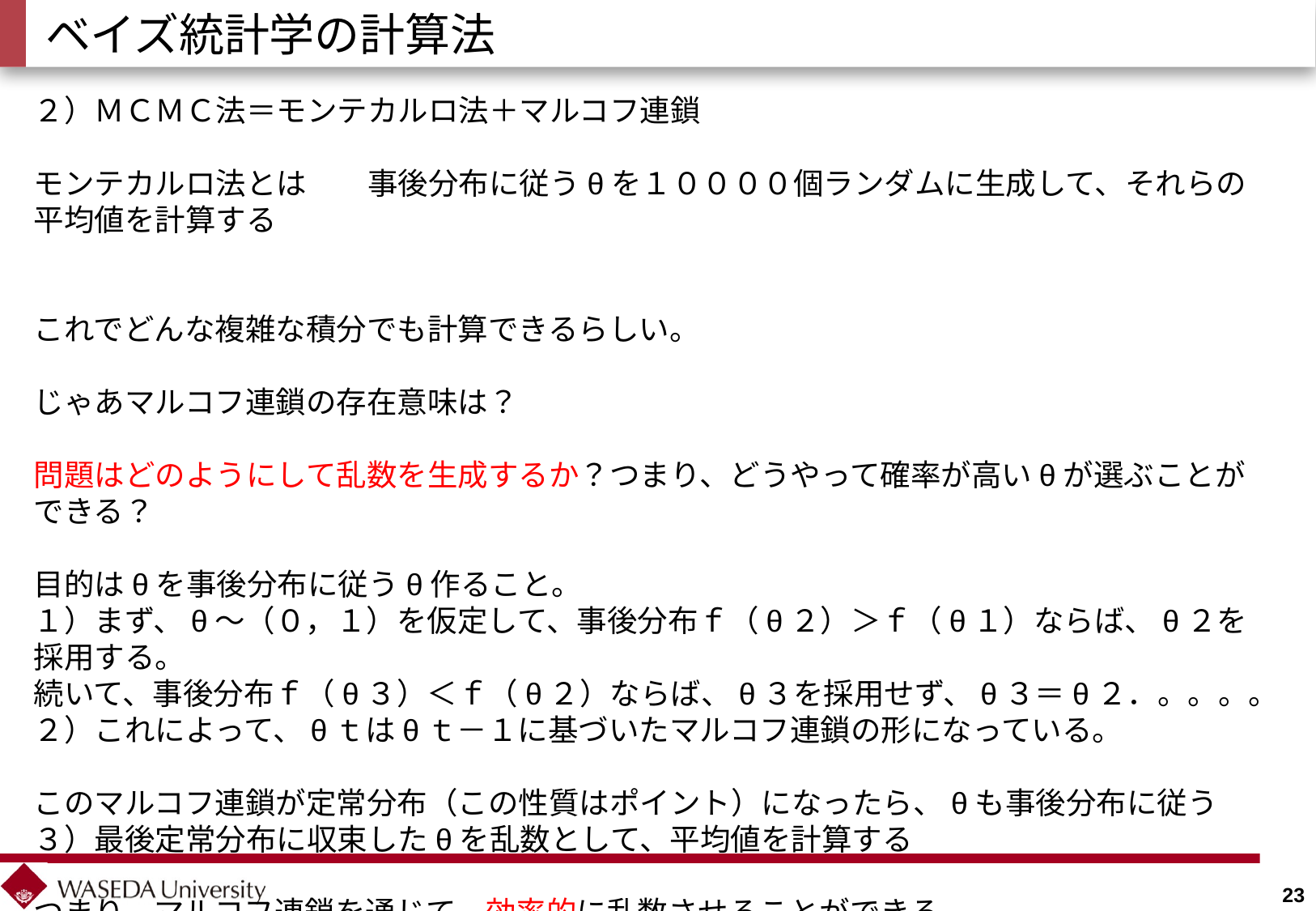

# ベイズ統計学の計算法
２）ＭＣＭＣ法＝モンテカルロ法＋マルコフ連鎖

モンテカルロ法とは　　事後分布に従うθを１００００個ランダムに生成して、それらの平均値を計算する

これでどんな複雑な積分でも計算できるらしい。

じゃあマルコフ連鎖の存在意味は？

問題はどのようにして乱数を生成するか？つまり、どうやって確率が高いθが選ぶことができる？

目的はθを事後分布に従うθ作ること。
１）まず、θ～（０，１）を仮定して、事後分布ｆ（θ２）＞ｆ（θ１）ならば、θ２を採用する。
続いて、事後分布ｆ（θ３）＜ｆ（θ２）ならば、θ３を採用せず、θ３＝θ２．。。。。
２）これによって、θｔはθｔ－１に基づいたマルコフ連鎖の形になっている。

このマルコフ連鎖が定常分布（この性質はポイント）になったら、θも事後分布に従う
３）最後定常分布に収束したθを乱数として、平均値を計算する

つまり、マルコフ連鎖を通じて、効率的に乱数させることができる。